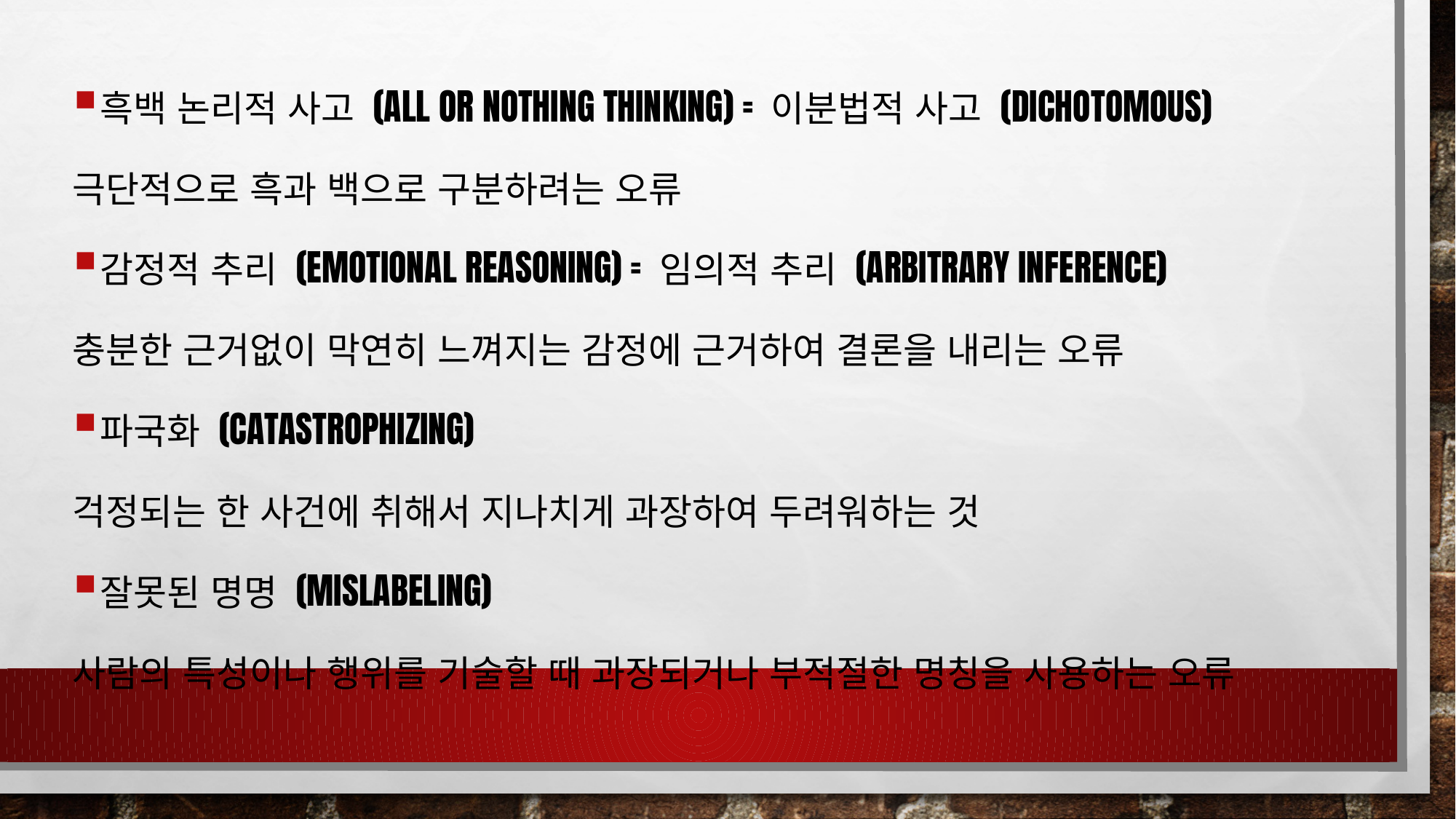

흑백 논리적 사고 (all or nothing thinking) = 이분법적 사고 (dichotomous)
극단적으로 흑과 백으로 구분하려는 오류
감정적 추리 (emotional reasoning) = 임의적 추리 (arbitrary inference)
충분한 근거없이 막연히 느껴지는 감정에 근거하여 결론을 내리는 오류
파국화 (catastrophizing)
걱정되는 한 사건에 취해서 지나치게 과장하여 두려워하는 것
잘못된 명명 (mislabeling)
사람의 특성이나 행위를 기술할 때 과장되거나 부적절한 명칭을 사용하는 오류